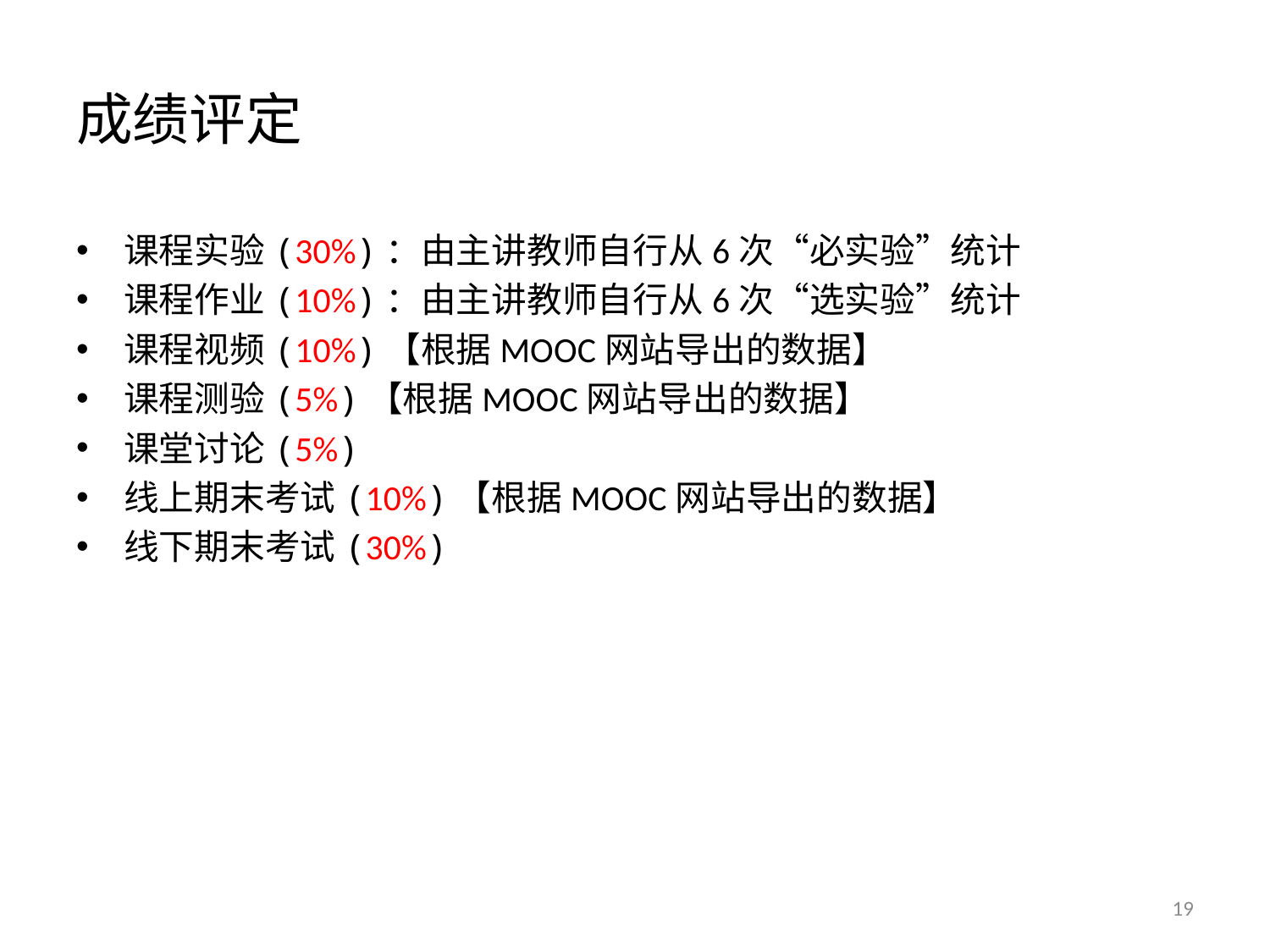

# 成绩评定
课程实验(30%)：由主讲教师自行从6次“必实验”统计
课程作业(10%)：由主讲教师自行从6次“选实验”统计
课程视频(10%)【根据MOOC网站导出的数据】
课程测验(5%)【根据MOOC网站导出的数据】
课堂讨论(5%)
线上期末考试(10%)【根据MOOC网站导出的数据】
线下期末考试(30%)

19